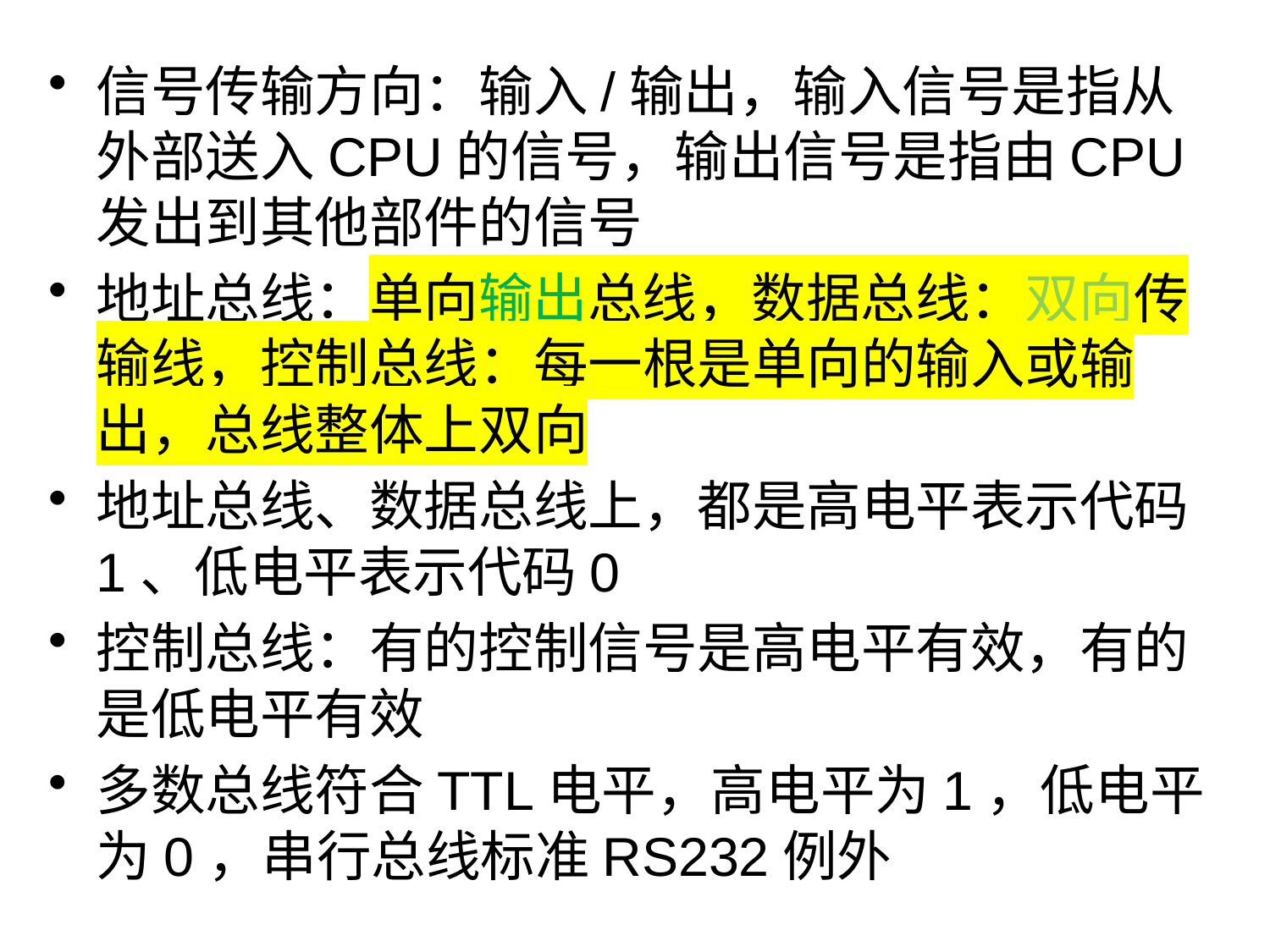

信号传输方向：输入/输出，输入信号是指从外部送入CPU的信号，输出信号是指由CPU发出到其他部件的信号
地址总线：单向输出总线，数据总线：双向传输线，控制总线：每一根是单向的输入或输出，总线整体上双向
地址总线、数据总线上，都是高电平表示代码1、低电平表示代码0
控制总线：有的控制信号是高电平有效，有的是低电平有效
多数总线符合TTL电平，高电平为1，低电平为0，串行总线标准RS232例外